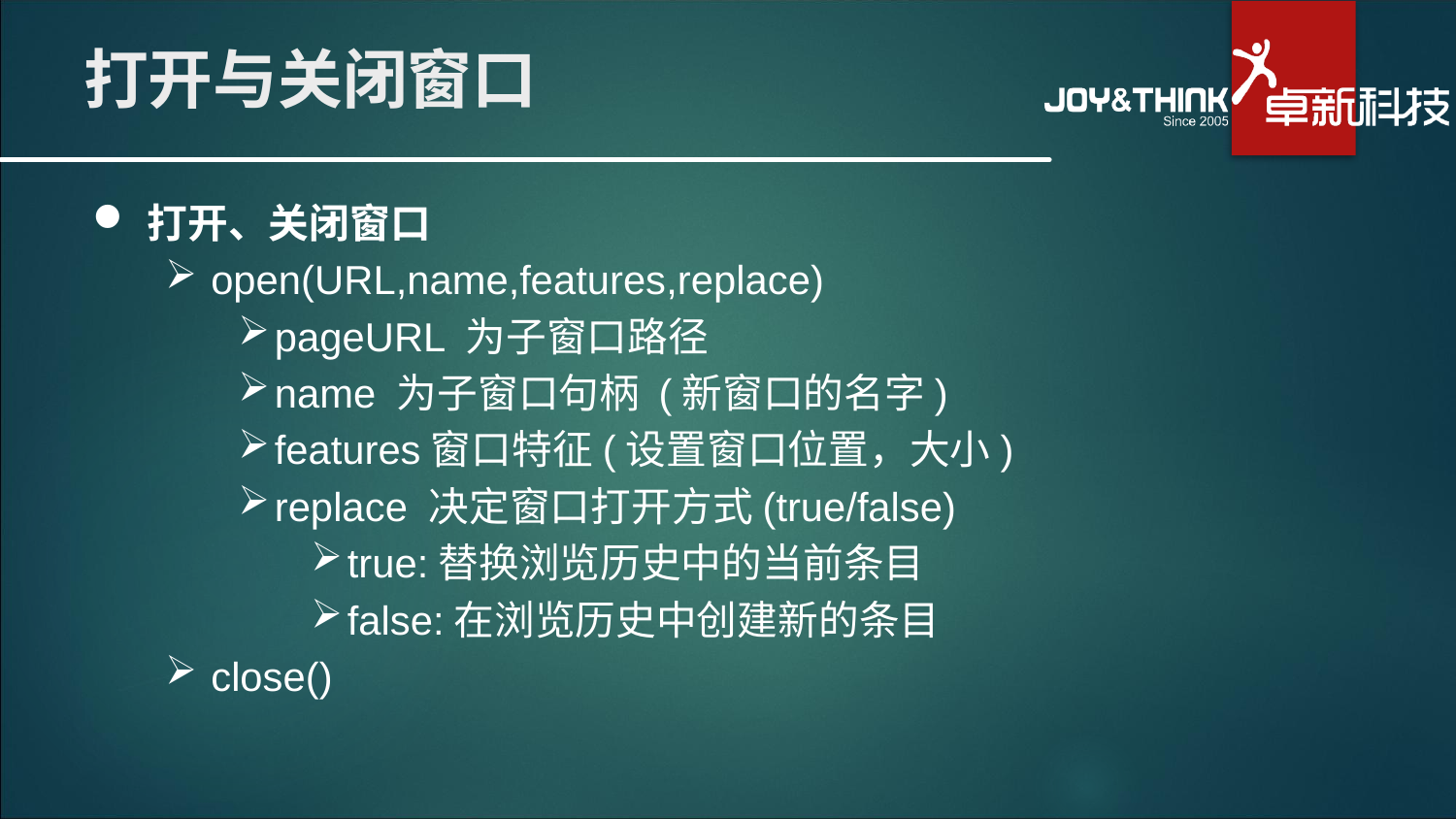

# 打开与关闭窗口
打开、关闭窗口
open(URL,name,features,replace)
pageURL 为子窗口路径
name 为子窗口句柄 (新窗口的名字)
features窗口特征(设置窗口位置，大小)
replace 决定窗口打开方式(true/false)
true:替换浏览历史中的当前条目
false:在浏览历史中创建新的条目
close()